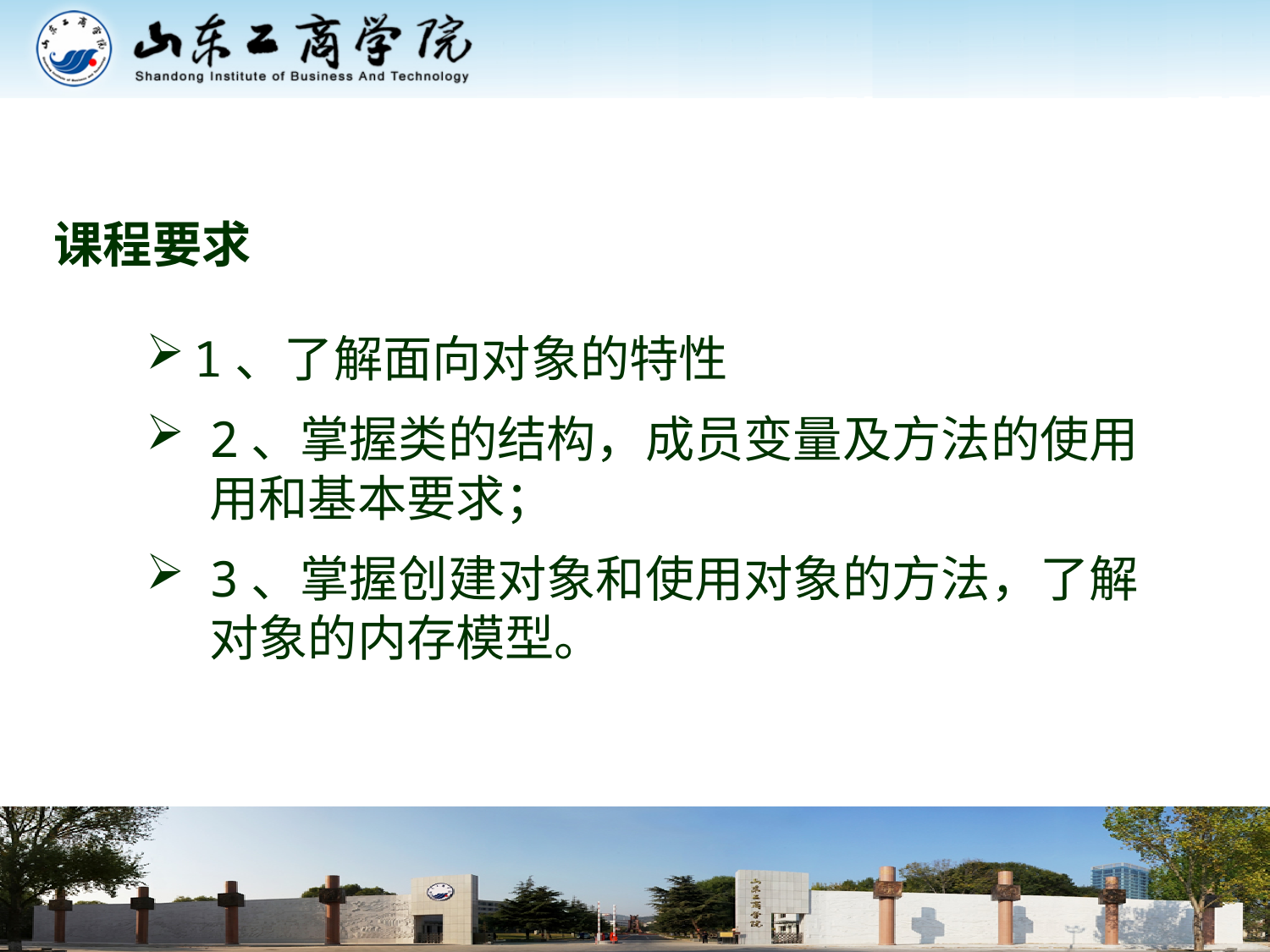

课程要求
1、了解面向对象的特性
2、掌握类的结构，成员变量及方法的使用用和基本要求；
3、掌握创建对象和使用对象的方法，了解对象的内存模型。